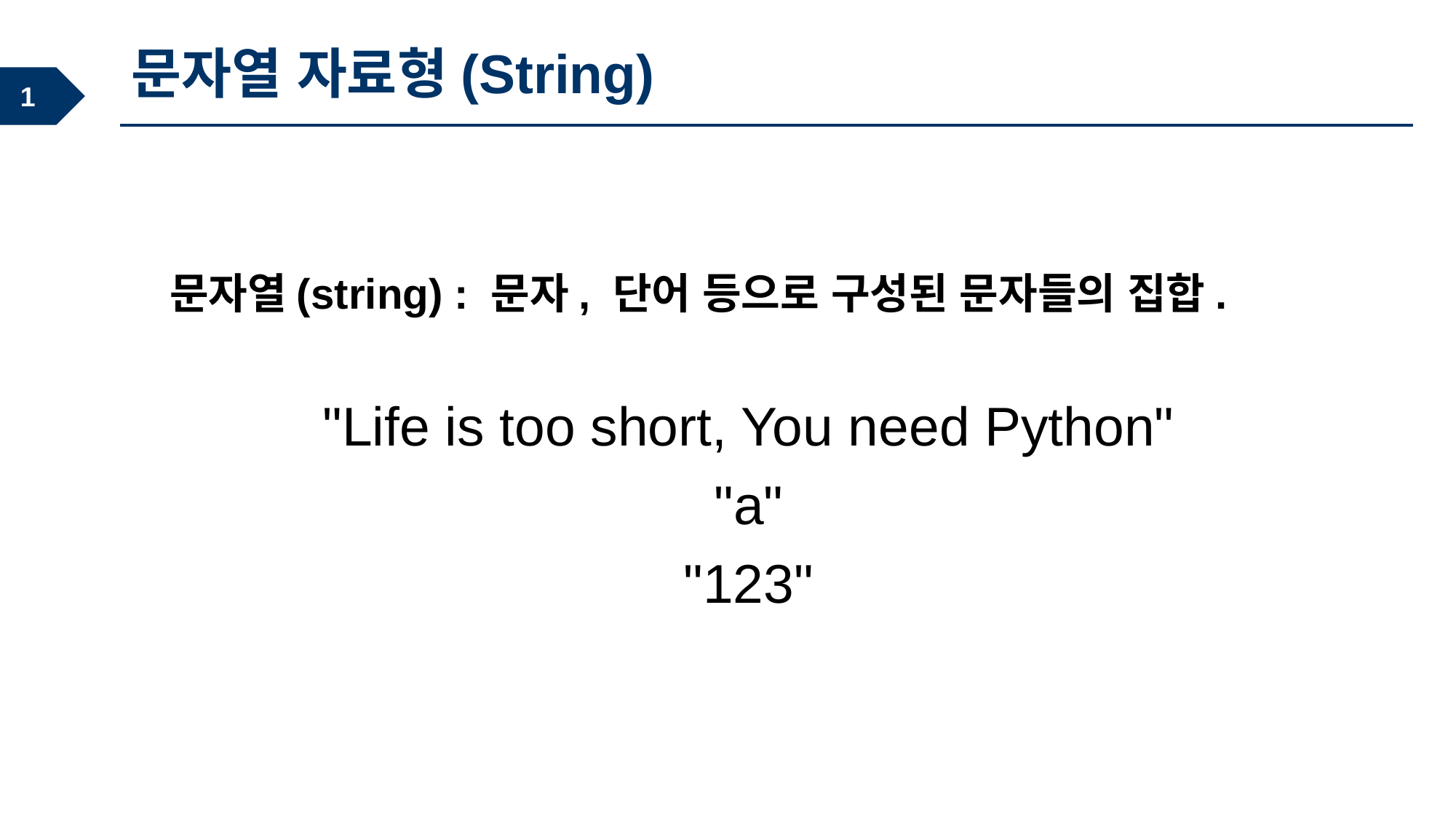

문자열 자료형(String)
문자열(string) : 문자, 단어 등으로 구성된 문자들의 집합.

"Life is too short, You need Python"
"a"
"123"